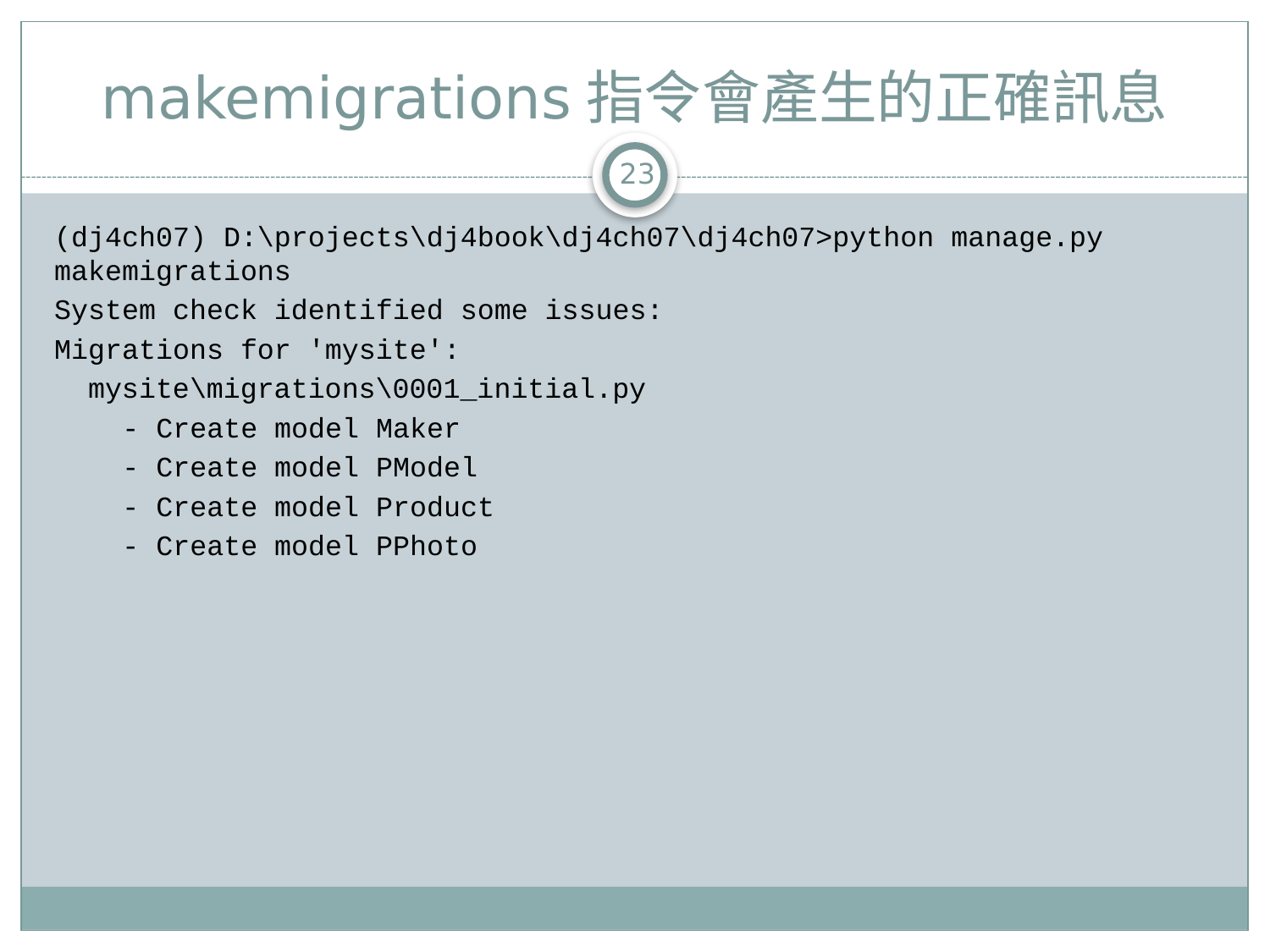

# makemigrations指令會產生的正確訊息
23
(dj4ch07) D:\projects\dj4book\dj4ch07\dj4ch07>python manage.py makemigrations
System check identified some issues:
Migrations for 'mysite':
  mysite\migrations\0001_initial.py
    - Create model Maker
    - Create model PModel
    - Create model Product
    - Create model PPhoto